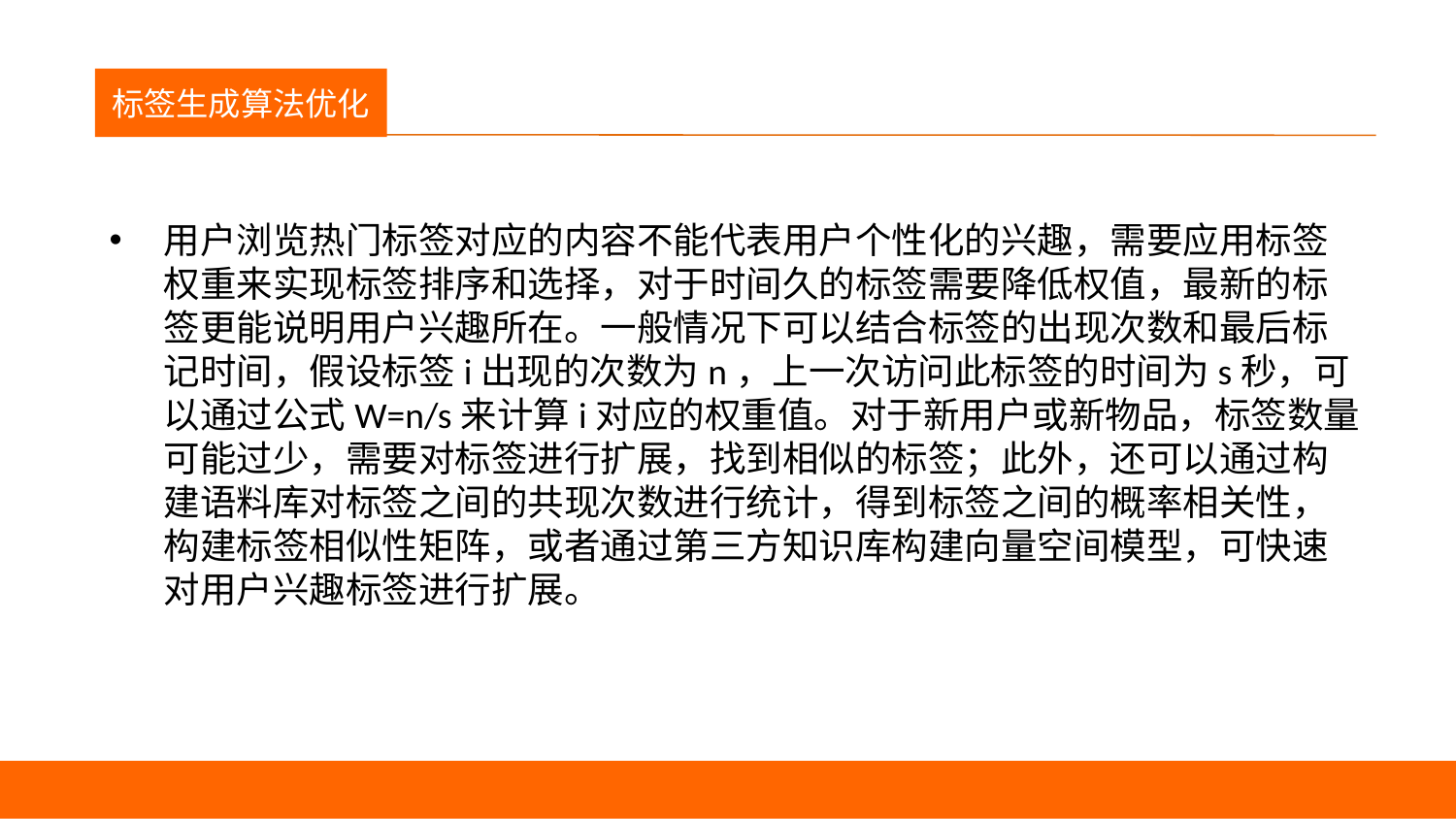

议程
标签生成算法优化

用户浏览热门标签对应的内容不能代表用户个性化的兴趣，需要应用标签权重来实现标签排序和选择，对于时间久的标签需要降低权值，最新的标签更能说明用户兴趣所在。一般情况下可以结合标签的出现次数和最后标记时间，假设标签i出现的次数为n，上一次访问此标签的时间为s秒，可以通过公式W=n/s来计算i对应的权重值。对于新用户或新物品，标签数量可能过少，需要对标签进行扩展，找到相似的标签；此外，还可以通过构建语料库对标签之间的共现次数进行统计，得到标签之间的概率相关性，构建标签相似性矩阵，或者通过第三方知识库构建向量空间模型，可快速对用户兴趣标签进行扩展。